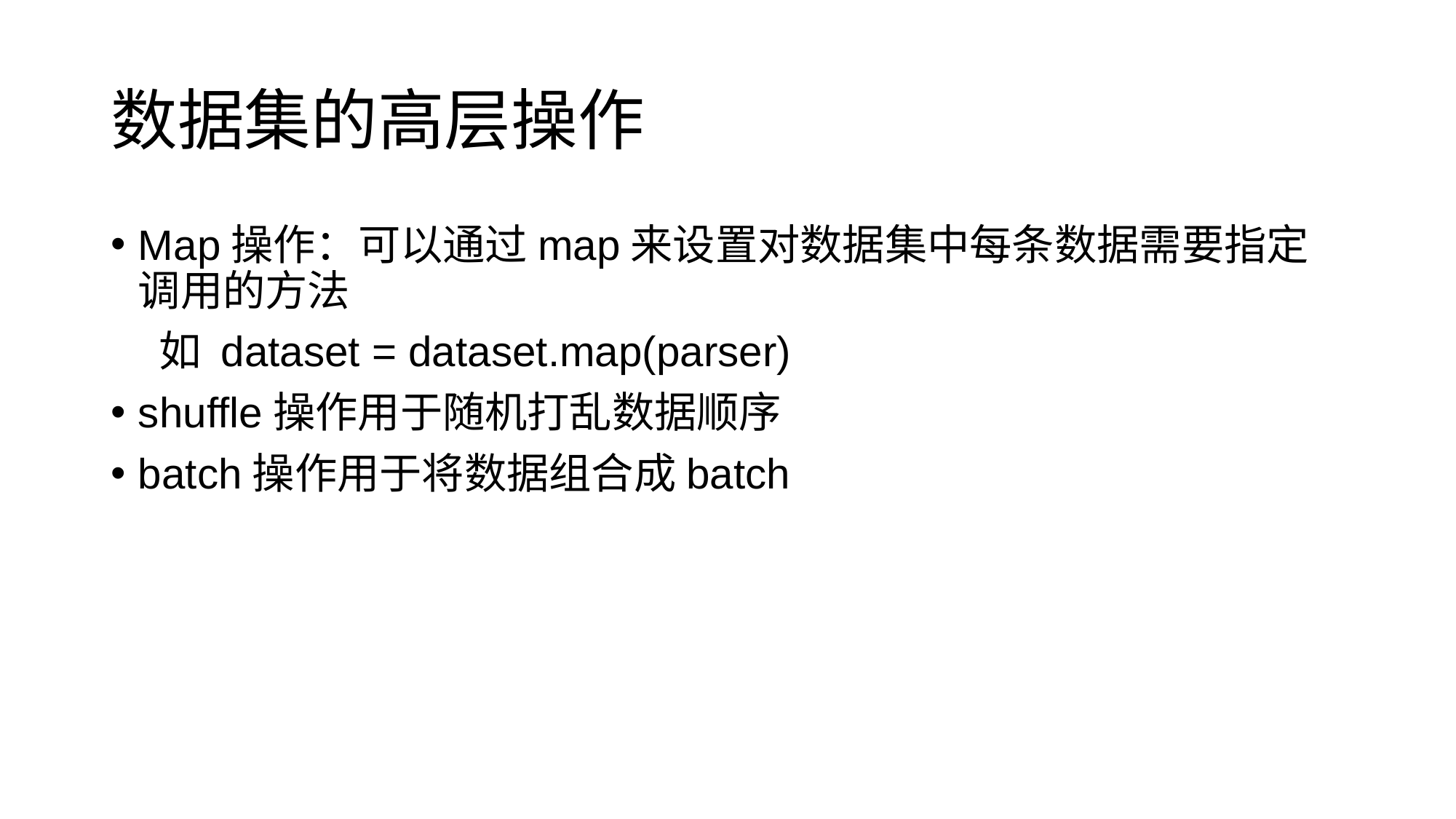

# 数据集的高层操作
Map操作：可以通过map来设置对数据集中每条数据需要指定调用的方法
    如 dataset = dataset.map(parser)
shuffle操作用于随机打乱数据顺序
batch操作用于将数据组合成batch